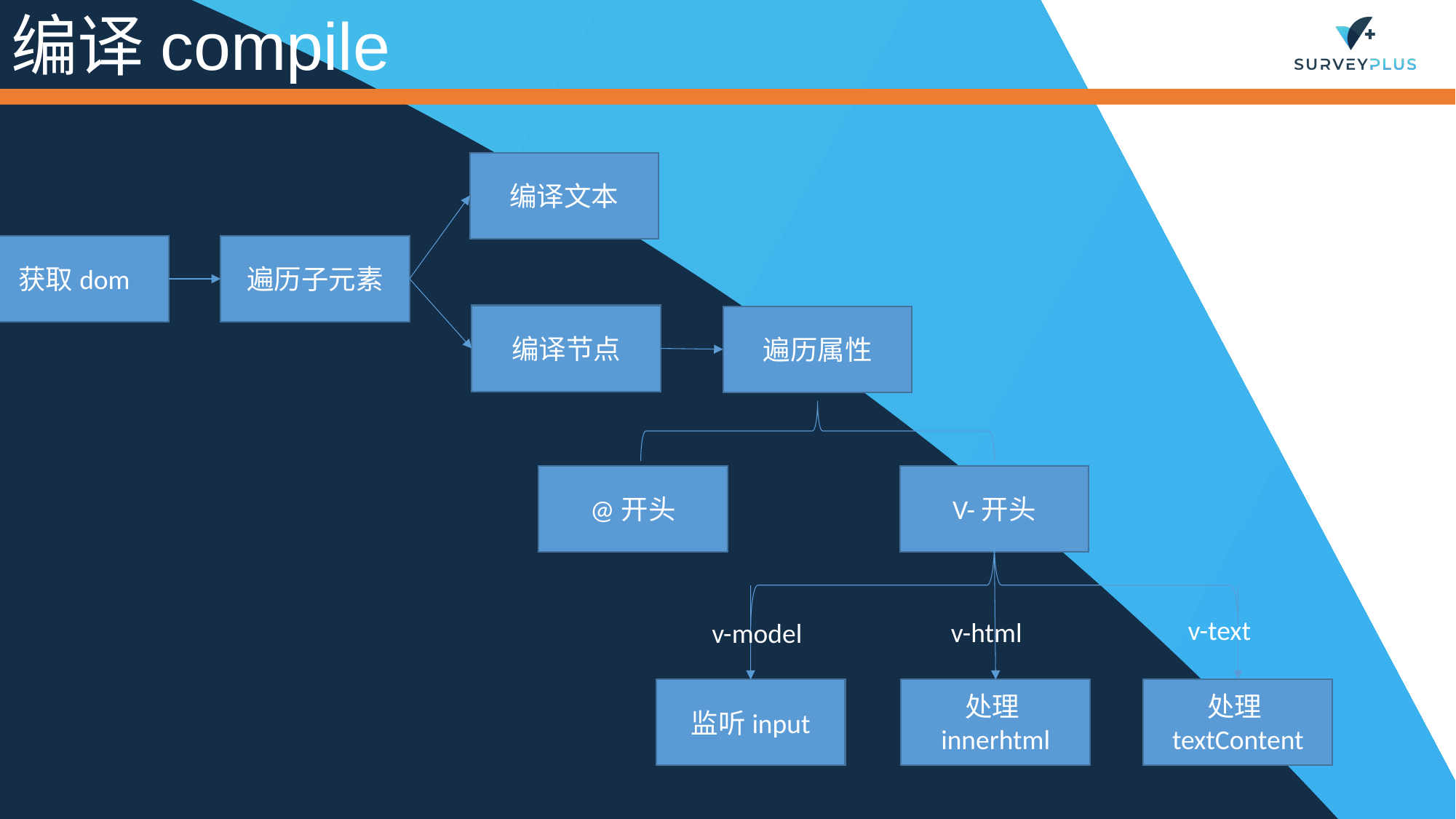

# 编译compile
编译文本
获取dom
遍历子元素

编译节点
遍历属性

@开头
V-开头
v-text
v-html
v-model
处理innerhtml
处理textContent
监听input